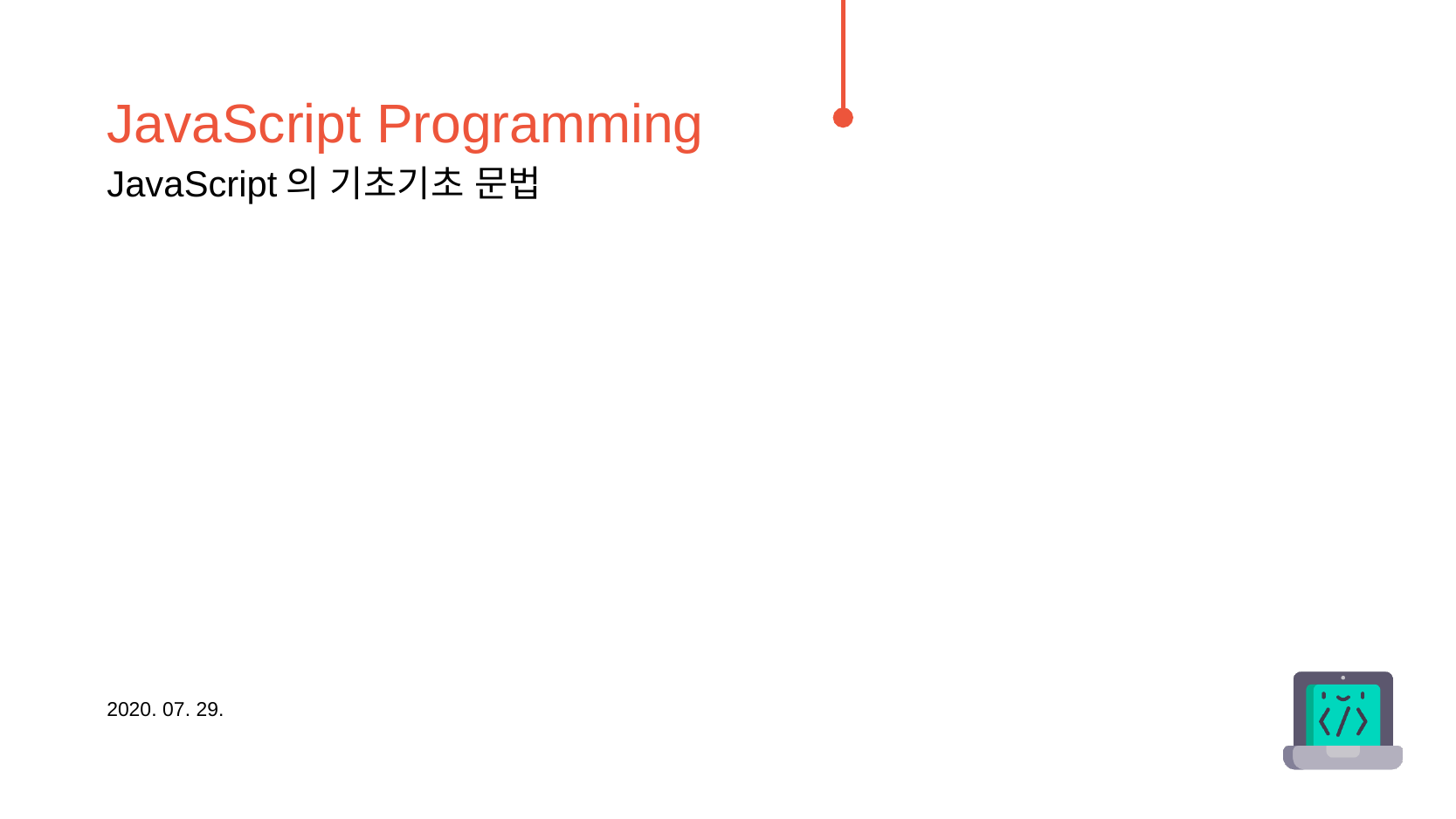

JavaScript Programming
JavaScript의 기초기초 문법
2020. 07. 29.